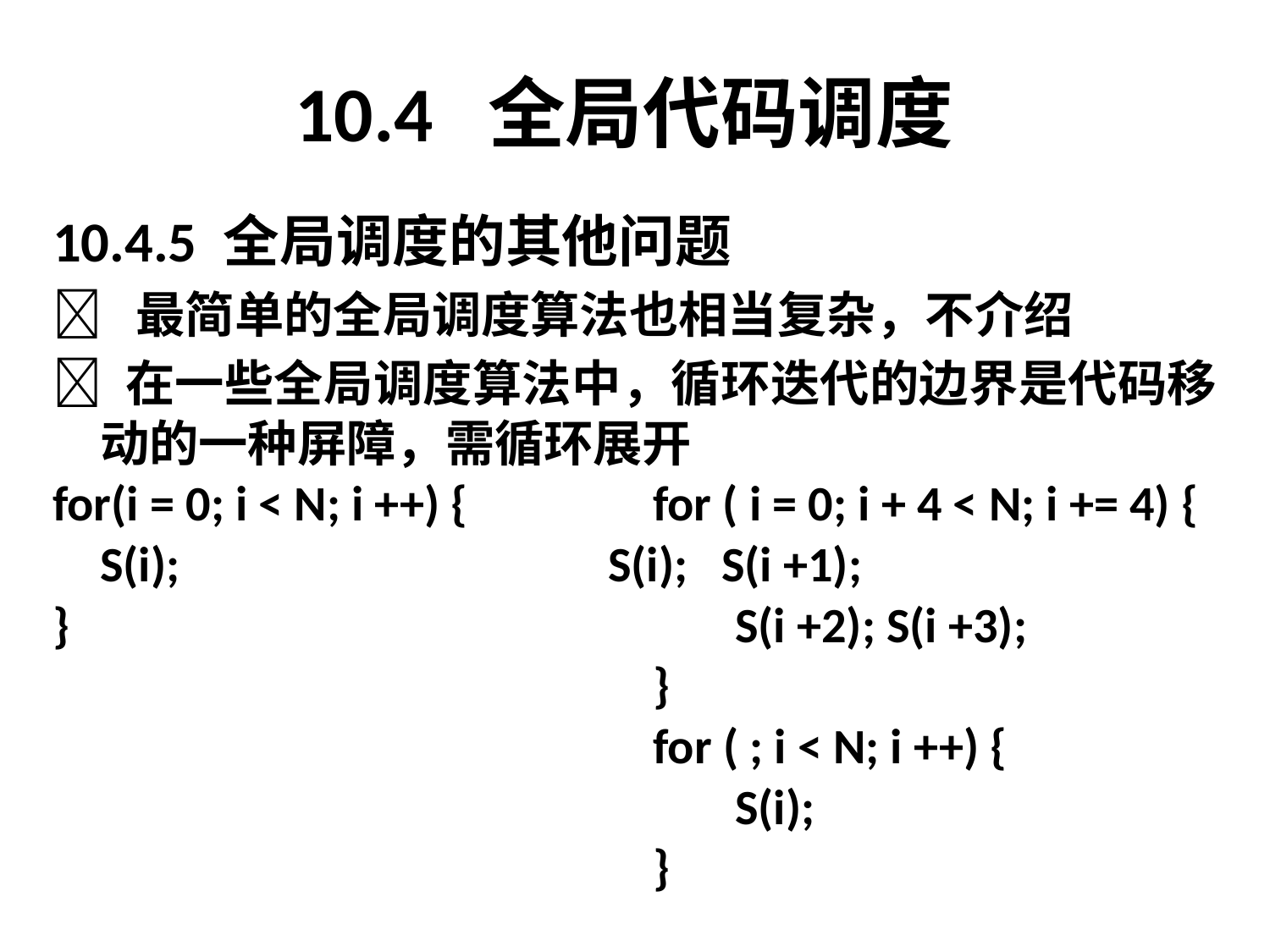

# 10.4  全局代码调度
10.4.5 全局调度的其他问题
•  最简单的全局调度算法也相当复杂，不介绍
• 在一些全局调度算法中，循环迭代的边界是代码移动的一种屏障，需循环展开
for(i = 0; i < N; i ++) {   	    for ( i = 0; i + 4 < N; i += 4) {
	S(i);				S(i);   S(i +1);
}						S(i +2); S(i +3);
					    }
					    for ( ; i < N; i ++) {
						S(i);
					    }